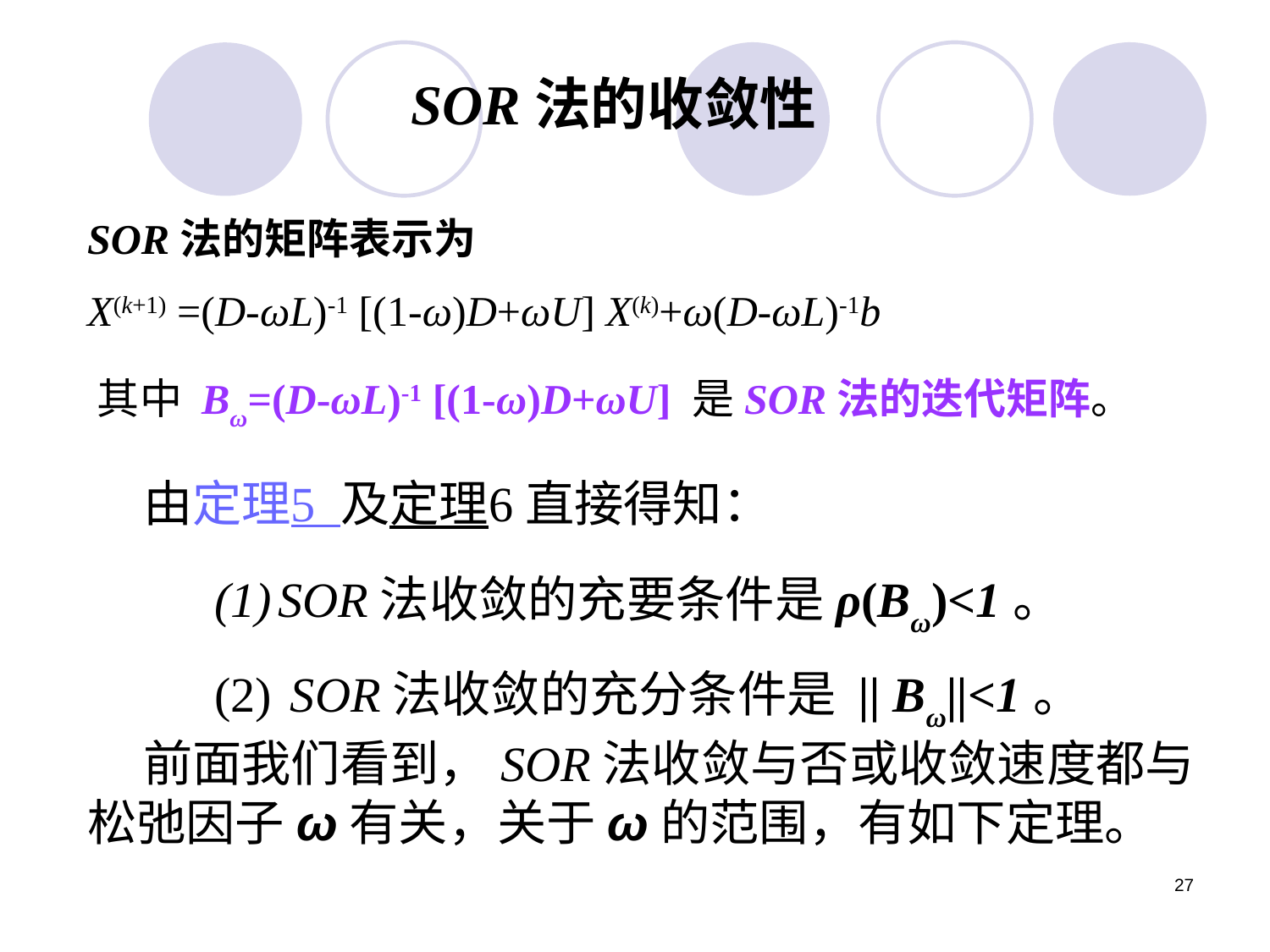

SOR法的收敛性
SOR法的矩阵表示为
X(k+1) =(D-ωL)-1 [(1-ω)D+ωU] X(k)+ω(D-ωL)-1b
其中 Bω=(D-ωL)-1 [(1-ω)D+ωU] 是SOR法的迭代矩阵。
    由定理5  及定理6直接得知：
SOR法收敛的充要条件是ρ(Bω)<1。
 SOR法收敛的充分条件是 || Bω||<1。
    前面我们看到，SOR法收敛与否或收敛速度都与松弛因子ω有关，关于ω的范围，有如下定理。
27